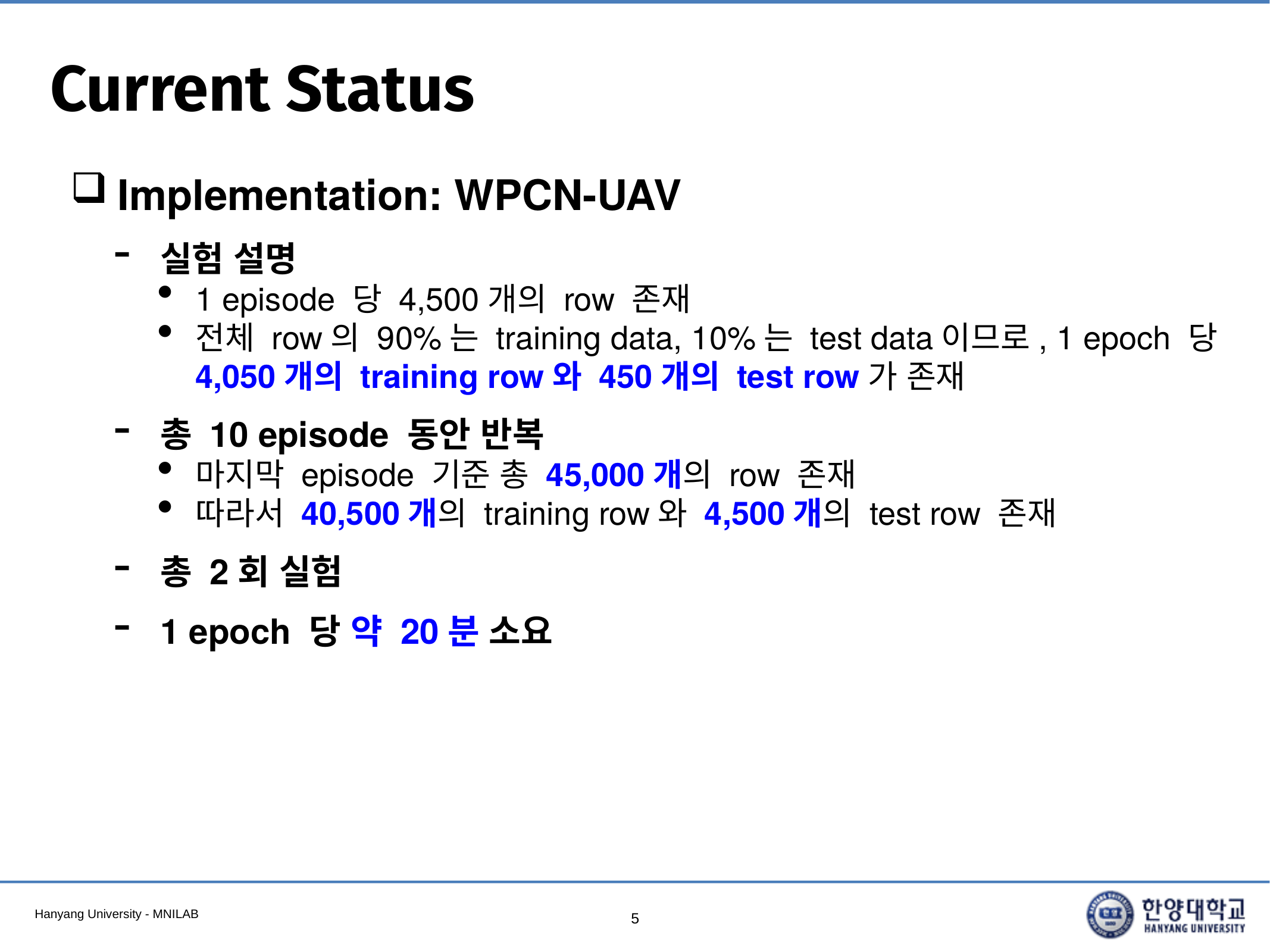

# Current Status
Implementation: WPCN-UAV
실험 설명
1 episode 당 4,500개의 row 존재
전체 row의 90%는 training data, 10%는 test data이므로, 1 epoch 당 4,050개의 training row와 450개의 test row가 존재
총 10 episode 동안 반복
마지막 episode 기준 총 45,000개의 row 존재
따라서 40,500개의 training row와 4,500개의 test row 존재
총 2회 실험
1 epoch 당 약 20분 소요
5